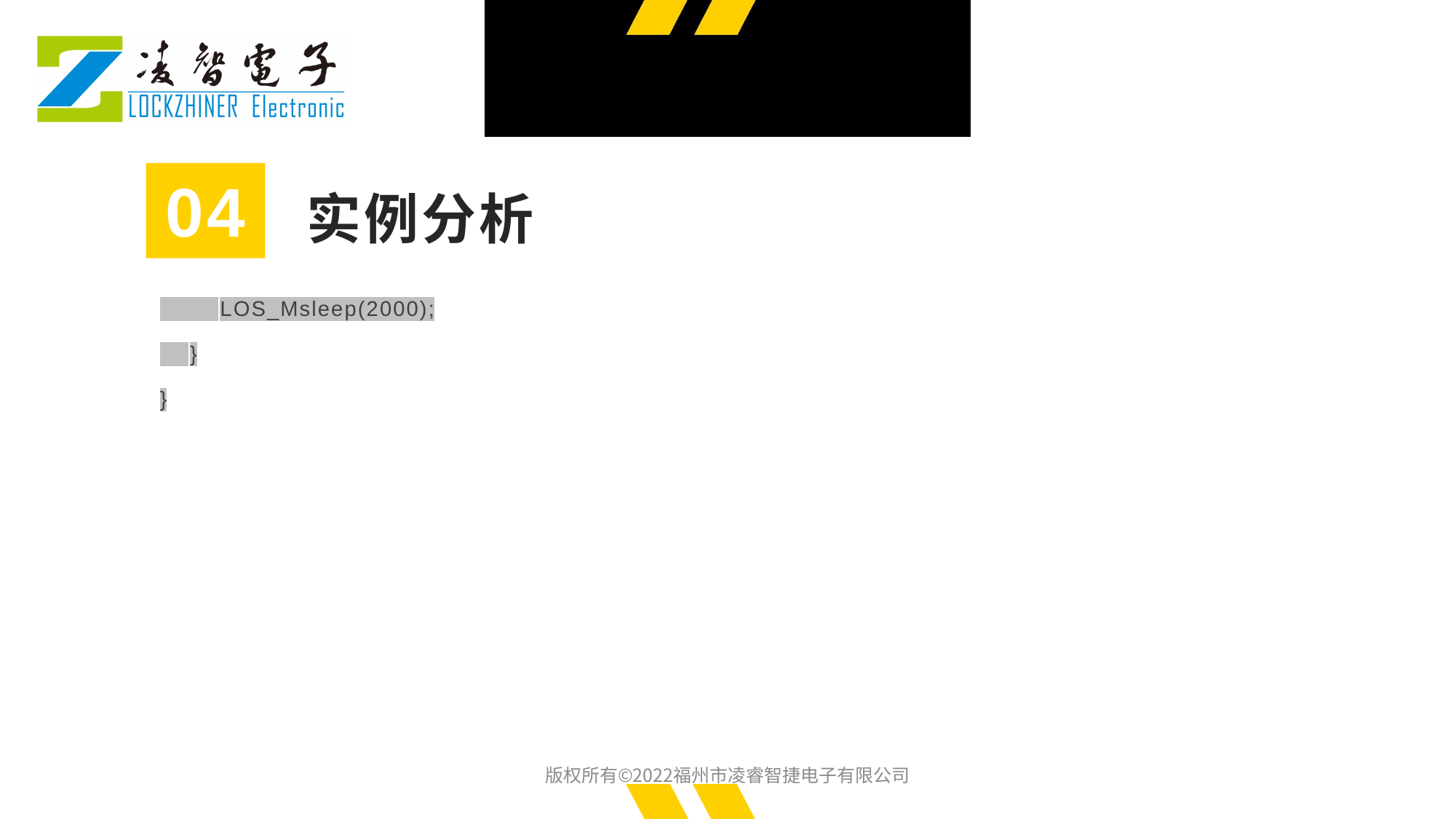

04
实例分析
        LOS_Msleep(2000);
    }
}
版权所有©2022福州市凌睿智捷电子有限公司
14